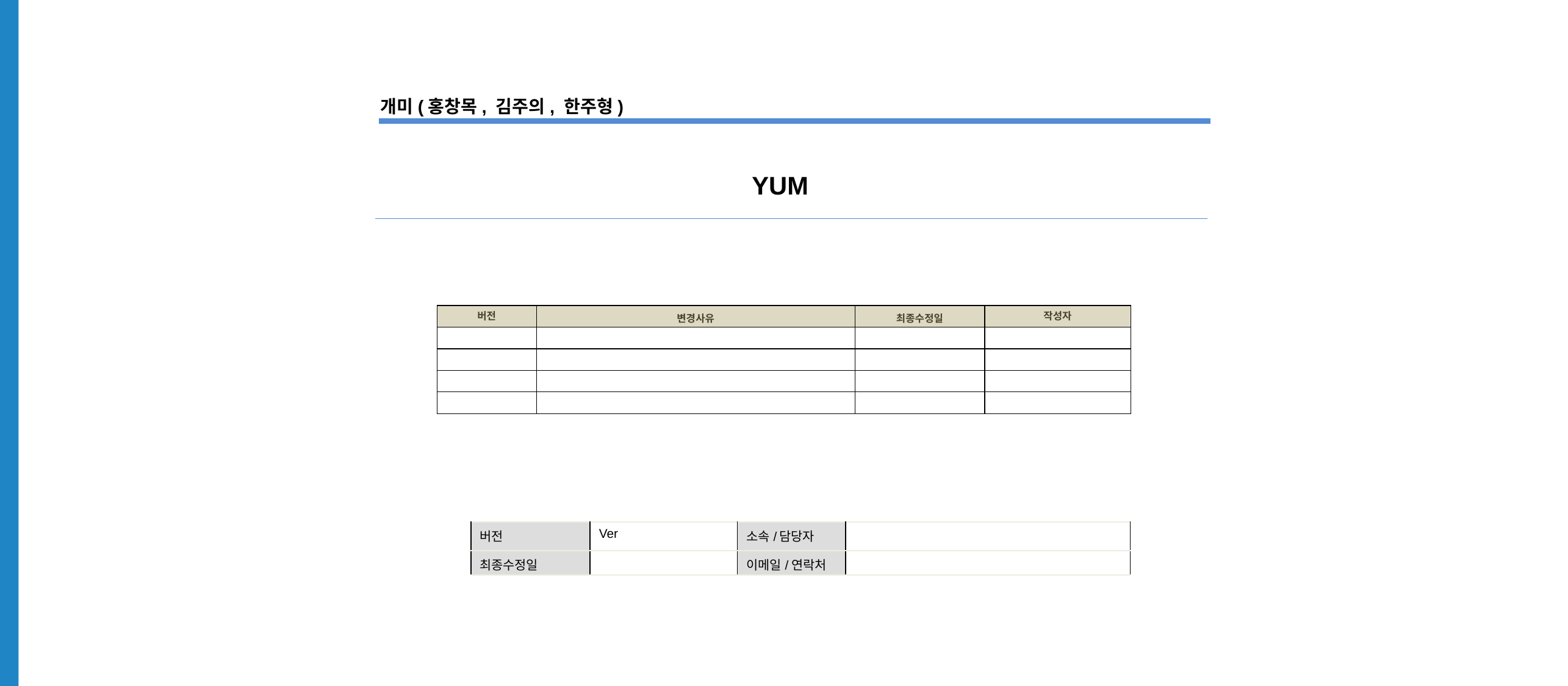

개미(홍창목, 김주의, 한주형)

YUM
| 버전 | 변경사유 | 최종수정일 | 작성자 |
| --- | --- | --- | --- |
|  |  |  |  |
|  |  |  |  |
|  |  |  |  |
|  |  |  |  |
| 버전 | Ver | 소속/담당자 |  |
| --- | --- | --- | --- |
| 최종수정일 |  | 이메일/연락처 |  |